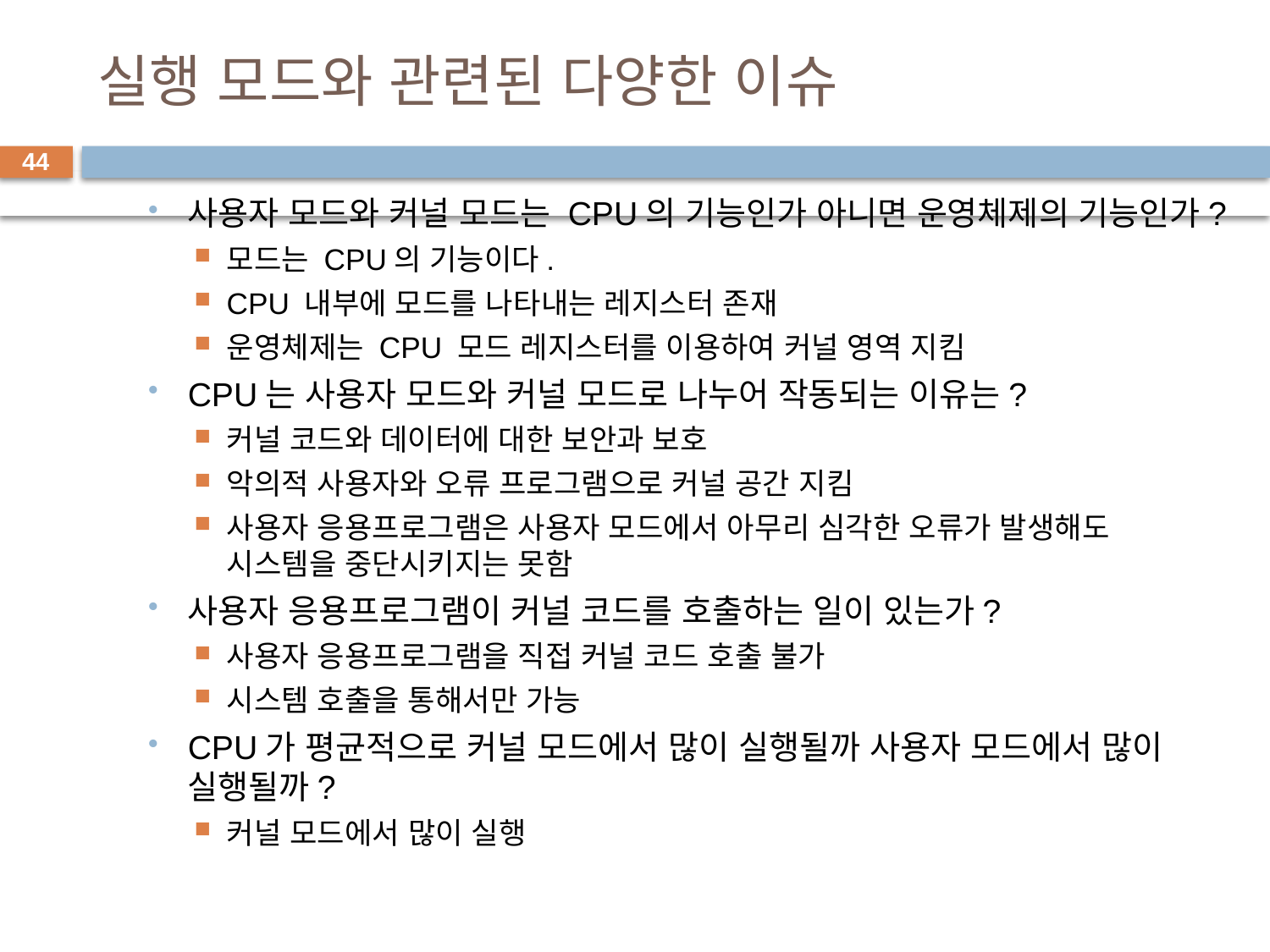

# 실행 모드와 관련된 다양한 이슈
44
사용자 모드와 커널 모드는 CPU의 기능인가 아니면 운영체제의 기능인가?
모드는 CPU의 기능이다.
CPU 내부에 모드를 나타내는 레지스터 존재
운영체제는 CPU 모드 레지스터를 이용하여 커널 영역 지킴
CPU는 사용자 모드와 커널 모드로 나누어 작동되는 이유는?
커널 코드와 데이터에 대한 보안과 보호
악의적 사용자와 오류 프로그램으로 커널 공간 지킴
사용자 응용프로그램은 사용자 모드에서 아무리 심각한 오류가 발생해도 시스템을 중단시키지는 못함
사용자 응용프로그램이 커널 코드를 호출하는 일이 있는가?
사용자 응용프로그램을 직접 커널 코드 호출 불가
시스템 호출을 통해서만 가능
CPU가 평균적으로 커널 모드에서 많이 실행될까 사용자 모드에서 많이 실행될까?
커널 모드에서 많이 실행